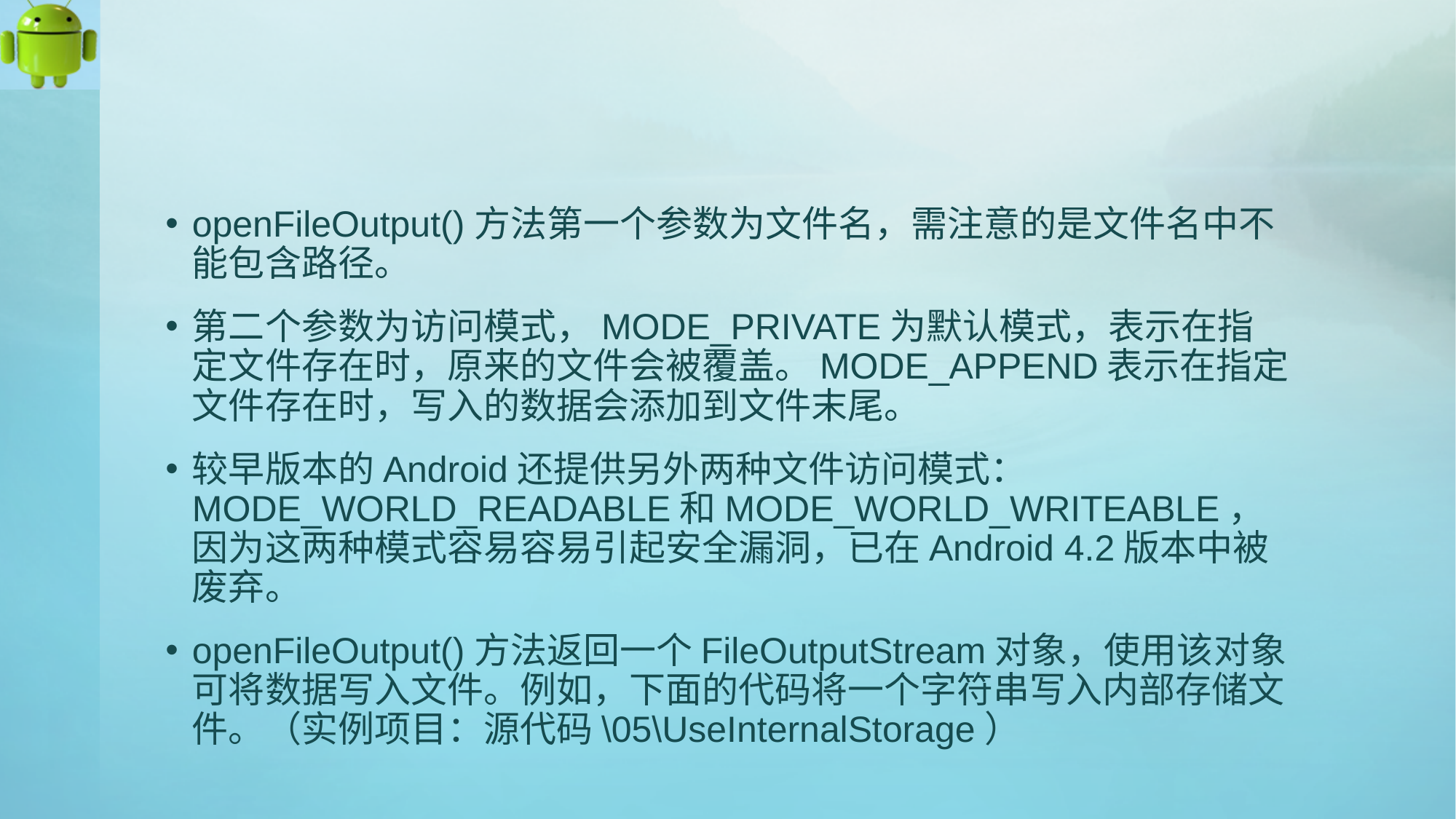

#
openFileOutput()方法第一个参数为文件名，需注意的是文件名中不能包含路径。
第二个参数为访问模式，MODE_PRIVATE为默认模式，表示在指定文件存在时，原来的文件会被覆盖。MODE_APPEND表示在指定文件存在时，写入的数据会添加到文件末尾。
较早版本的Android还提供另外两种文件访问模式：MODE_WORLD_READABLE和MODE_WORLD_WRITEABLE，因为这两种模式容易容易引起安全漏洞，已在Android 4.2版本中被废弃。
openFileOutput()方法返回一个FileOutputStream对象，使用该对象可将数据写入文件。例如，下面的代码将一个字符串写入内部存储文件。（实例项目：源代码\05\UseInternalStorage）